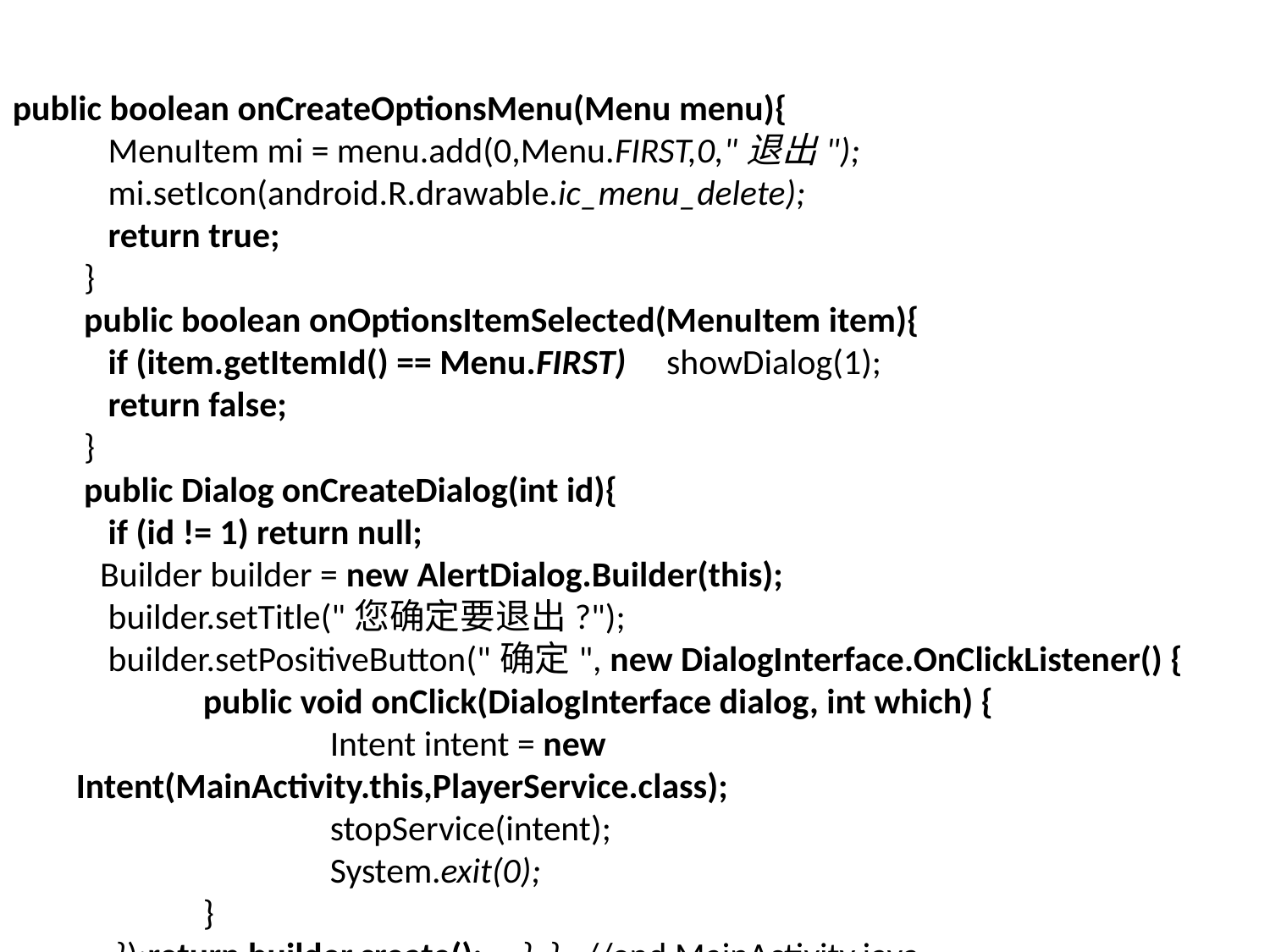

public boolean onCreateOptionsMenu(Menu menu){
    MenuItem mi = menu.add(0,Menu.FIRST,0,"退出");
    mi.setIcon(android.R.drawable.ic_menu_delete);
    return true;
 }
 public boolean onOptionsItemSelected(MenuItem item){
    if (item.getItemId() == Menu.FIRST)     showDialog(1);
    return false;
 }
 public Dialog onCreateDialog(int id){
    if (id != 1) return null;
   Builder builder = new AlertDialog.Builder(this);
    builder.setTitle("您确定要退出?");
    builder.setPositiveButton("确定", new DialogInterface.OnClickListener() {
	public void onClick(DialogInterface dialog, int which) {
		Intent intent = new Intent(MainActivity.this,PlayerService.class);
		stopService(intent);
		System.exit(0);
	}
     });return builder.create();     }  }   //end MainActivity.java